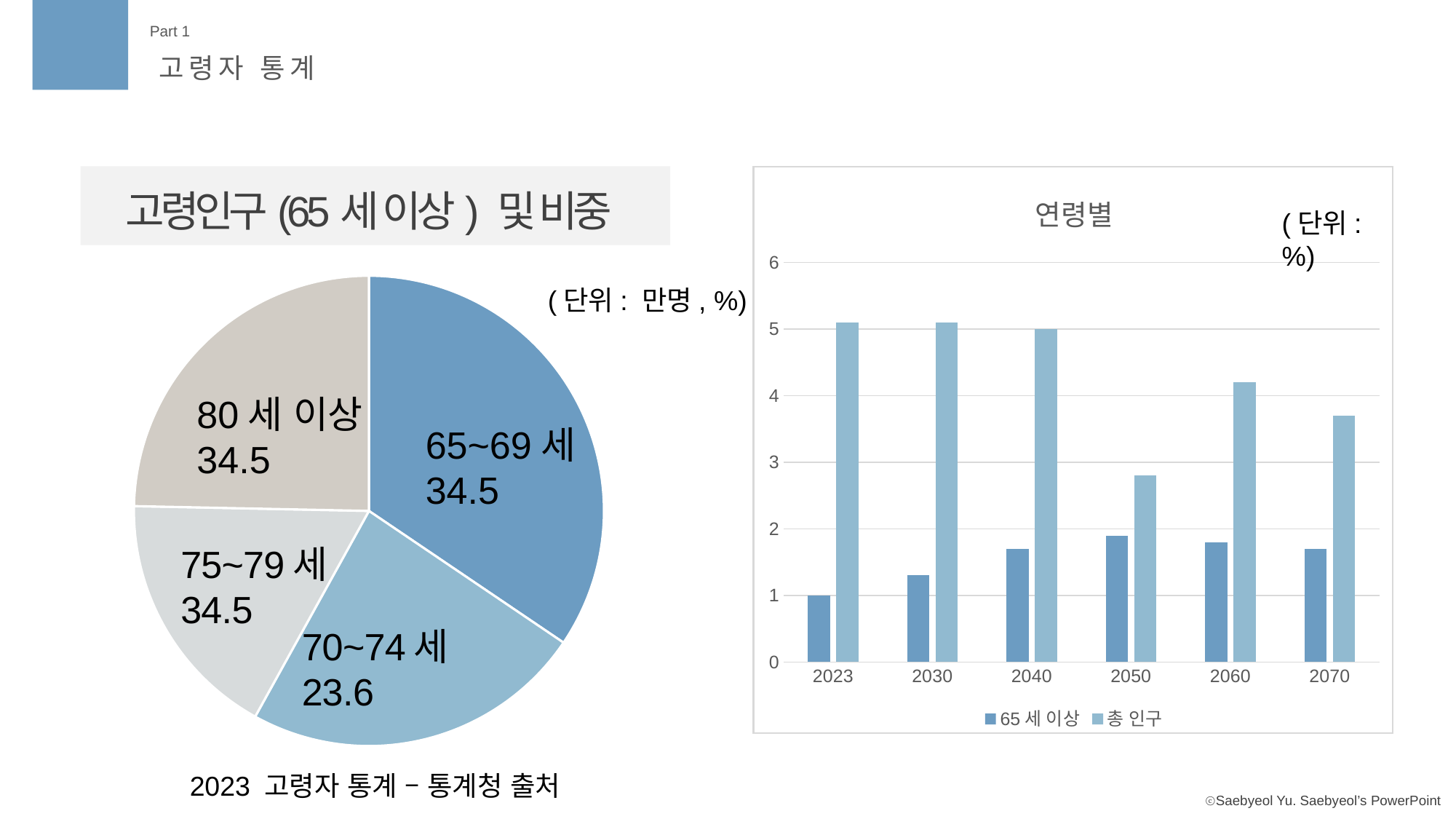

Part 1
고령자 통계

### Chart: 연령별

| Category | 65세 이상 | 총 인구 |
|---|---|---|
| 2023 | 1.0 | 5.1 |
| 2030 | 1.3 | 5.1 |
| 2040 | 1.7 | 5.0 |
| 2050 | 1.9 | 2.8 |
| 2060 | 1.8 | 4.2 |
| 2070 | 1.7 | 3.7 |
고령인구(65세 이상) 및 비중
(단위: %)

### Chart

| Category | 판매 |
|---|---|
| 1분기 | 34.5 |
| 2분기 | 23.6 |
| 3분기 | 17.3 |
| 4분기 | 24.7 |
(단위: 만명, %)
80세 이상
34.5
65~69세
34.5
2023 고령자 통계 – 통계청 출처